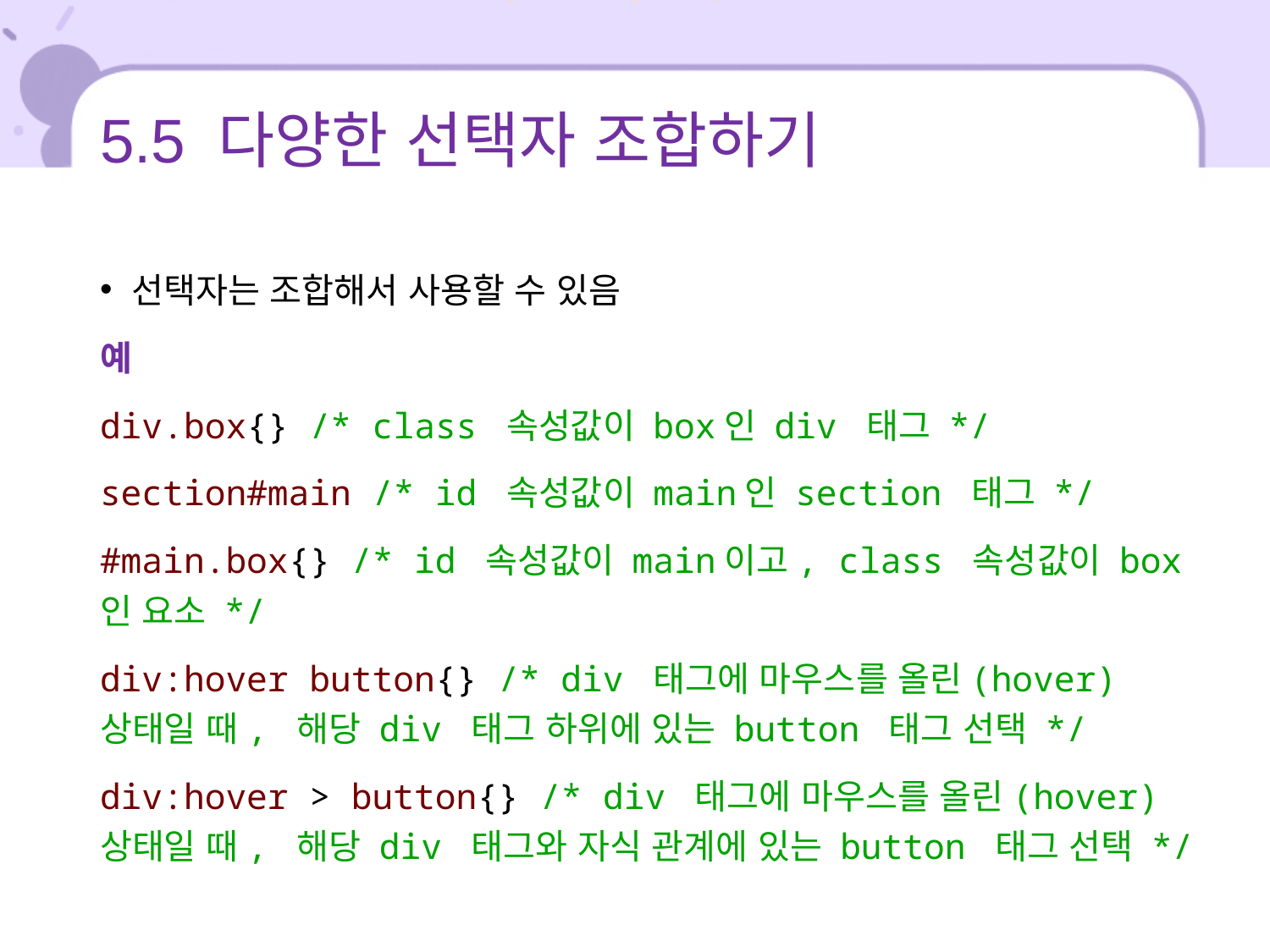

# 5.5 다양한 선택자 조합하기
선택자는 조합해서 사용할 수 있음
예
div.box{} /* class 속성값이 box인 div 태그 */
section#main /* id 속성값이 main인 section 태그 */
#main.box{} /* id 속성값이 main이고, class 속성값이 box인 요소 */
div:hover button{} /* div 태그에 마우스를 올린(hover) 상태일 때, 해당 div 태그 하위에 있는 button 태그 선택 */
div:hover > button{} /* div 태그에 마우스를 올린(hover) 상태일 때, 해당 div 태그와 자식 관계에 있는 button 태그 선택 */